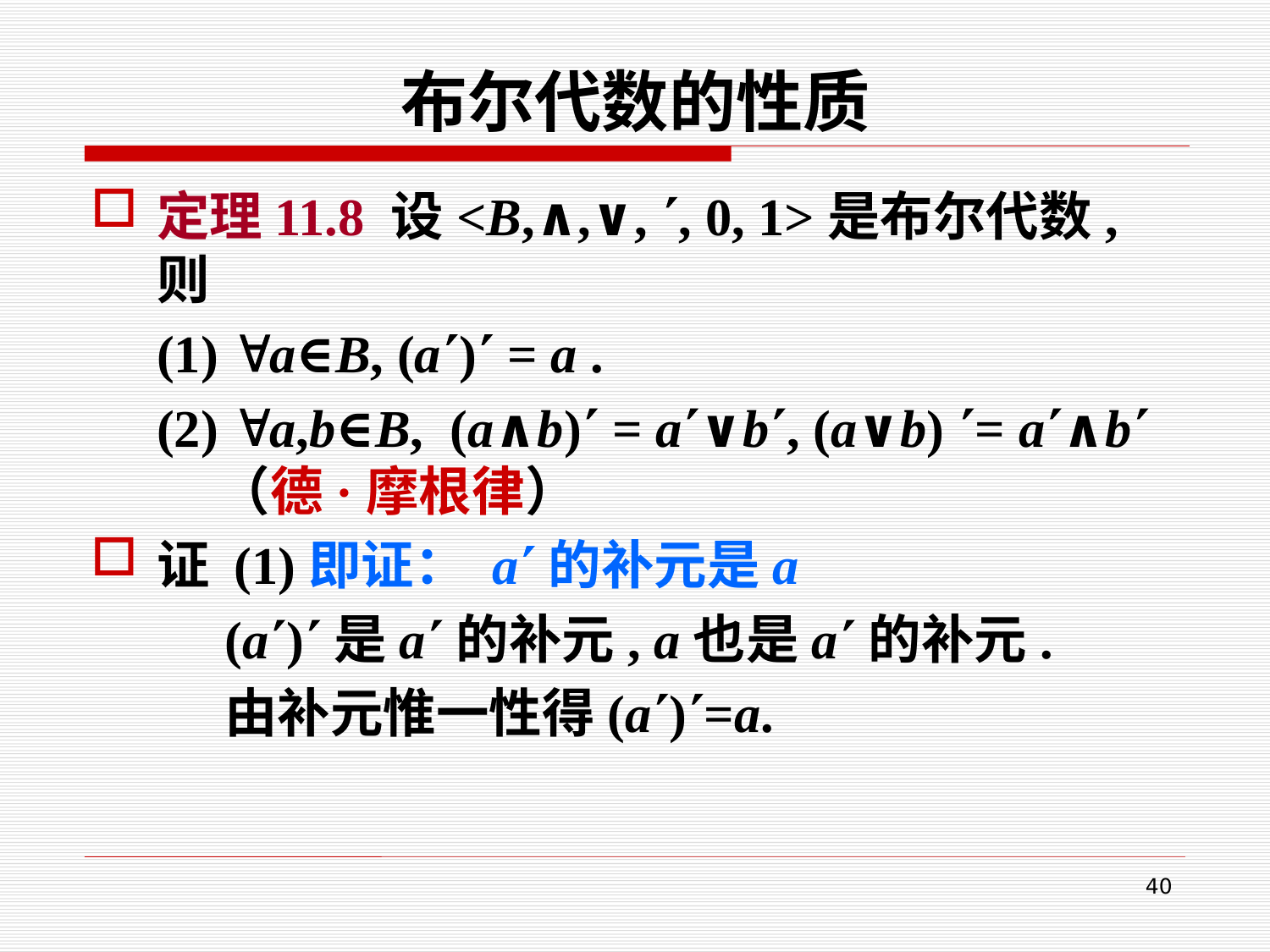

# 布尔代数的性质
定理11.8 设<B,∧,∨, ′, 0, 1>是布尔代数, 则
(1) ∀a∈B, (a′)′ = a .
(2) ∀a,b∈B,  (a∧b)′ = a′∨b′, (a∨b) ′= a′∧b′ （德·摩根律）
证 (1)即证： a′的补元是a
          (a′)′是a′的补元, a也是a′的补元.
          由补元惟一性得(a′)′=a.
40